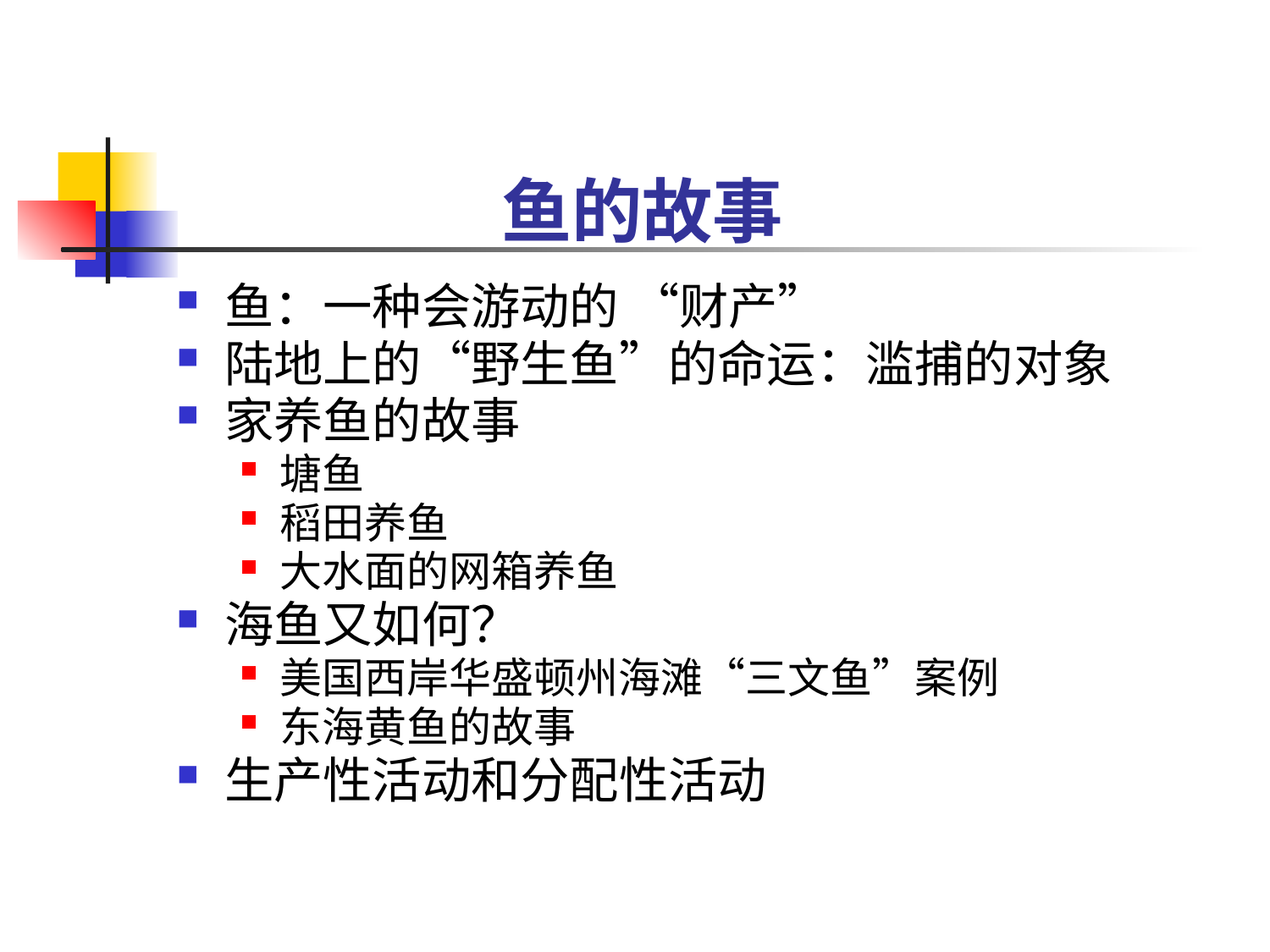

# 鱼的故事
鱼：一种会游动的 “财产”
陆地上的“野生鱼”的命运：滥捕的对象
家养鱼的故事
塘鱼
稻田养鱼
大水面的网箱养鱼
海鱼又如何？
美国西岸华盛顿州海滩“三文鱼”案例
东海黄鱼的故事
生产性活动和分配性活动